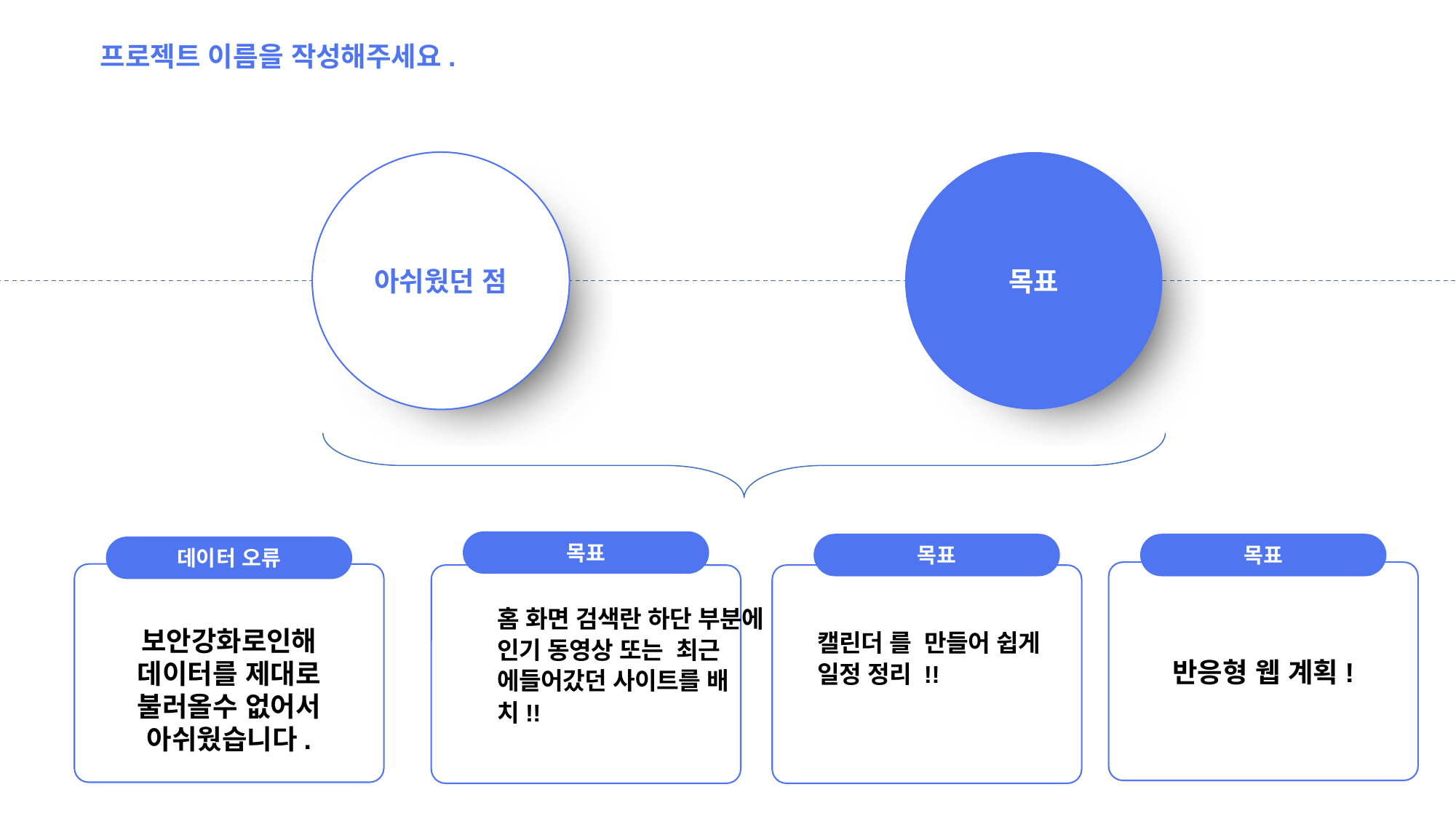

프로젝트 이름을 작성해주세요.

아쉬웠던 점
목표
목표
목표
목표
데이터 오류
반응형 웹 계획!

보안강화로인해 데이터를 제대로 불러올수 없어서 아쉬웠습니다.

캘린더 를  만들어 쉽게 일정 정리 !!
홈 화면 검색란 하단 부분에
인기 동영상 또는  최근 에들어갔던 사이트를 배치!!